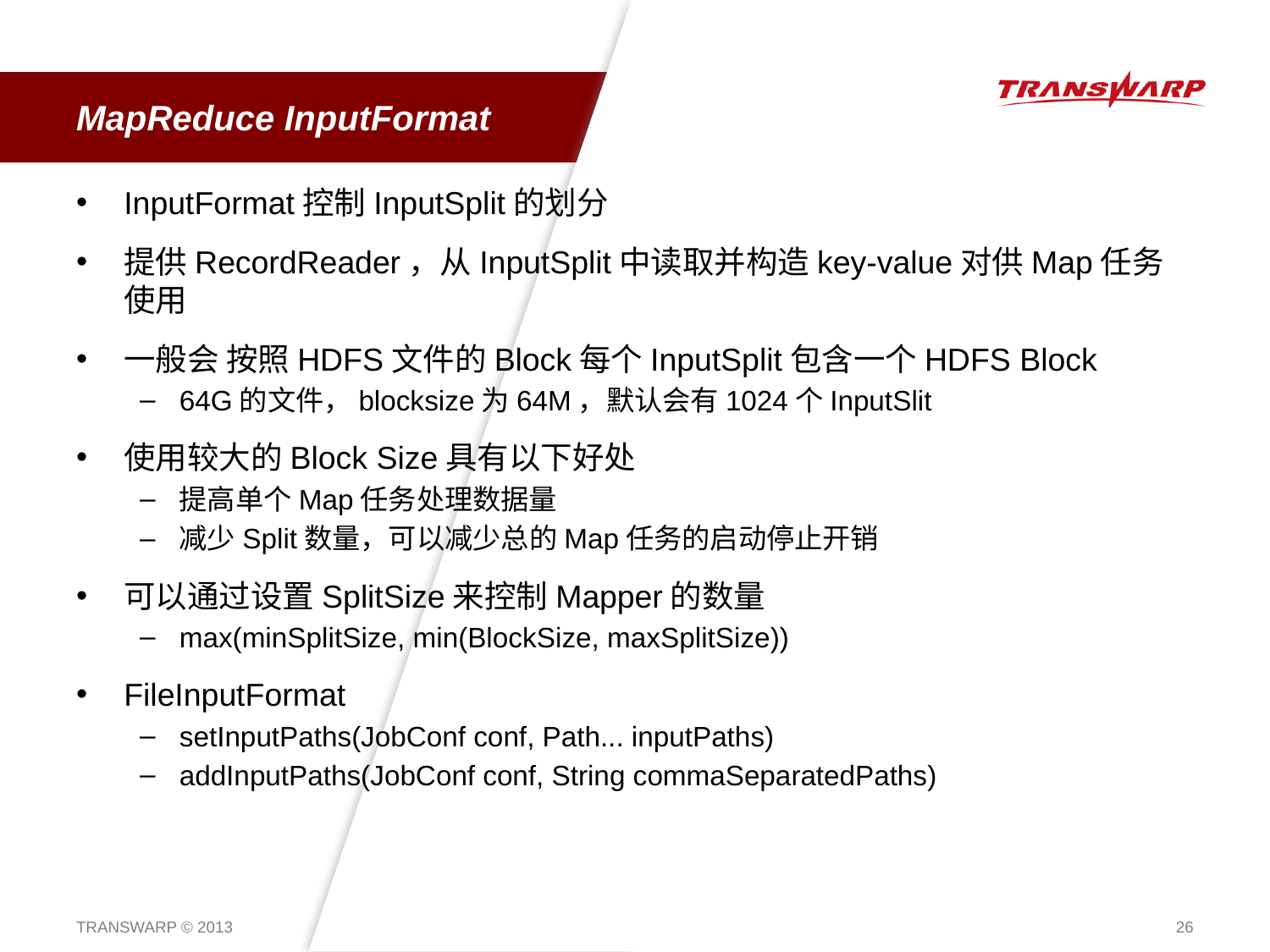

# MapReduce InputFormat
InputFormat控制InputSplit的划分
提供RecordReader，从InputSplit中读取并构造key-value对供Map任务使用
一般会 按照HDFS文件的Block每个InputSplit包含一个HDFS Block
64G的文件，blocksize为64M，默认会有1024个InputSlit
使用较大的Block Size具有以下好处
提高单个Map任务处理数据量
减少Split数量，可以减少总的Map任务的启动停止开销
可以通过设置SplitSize来控制Mapper的数量
max(minSplitSize, min(BlockSize, maxSplitSize))
FileInputFormat
setInputPaths(JobConf conf, Path... inputPaths)
addInputPaths(JobConf conf, String commaSeparatedPaths)
TRANSWARP © 2013
26